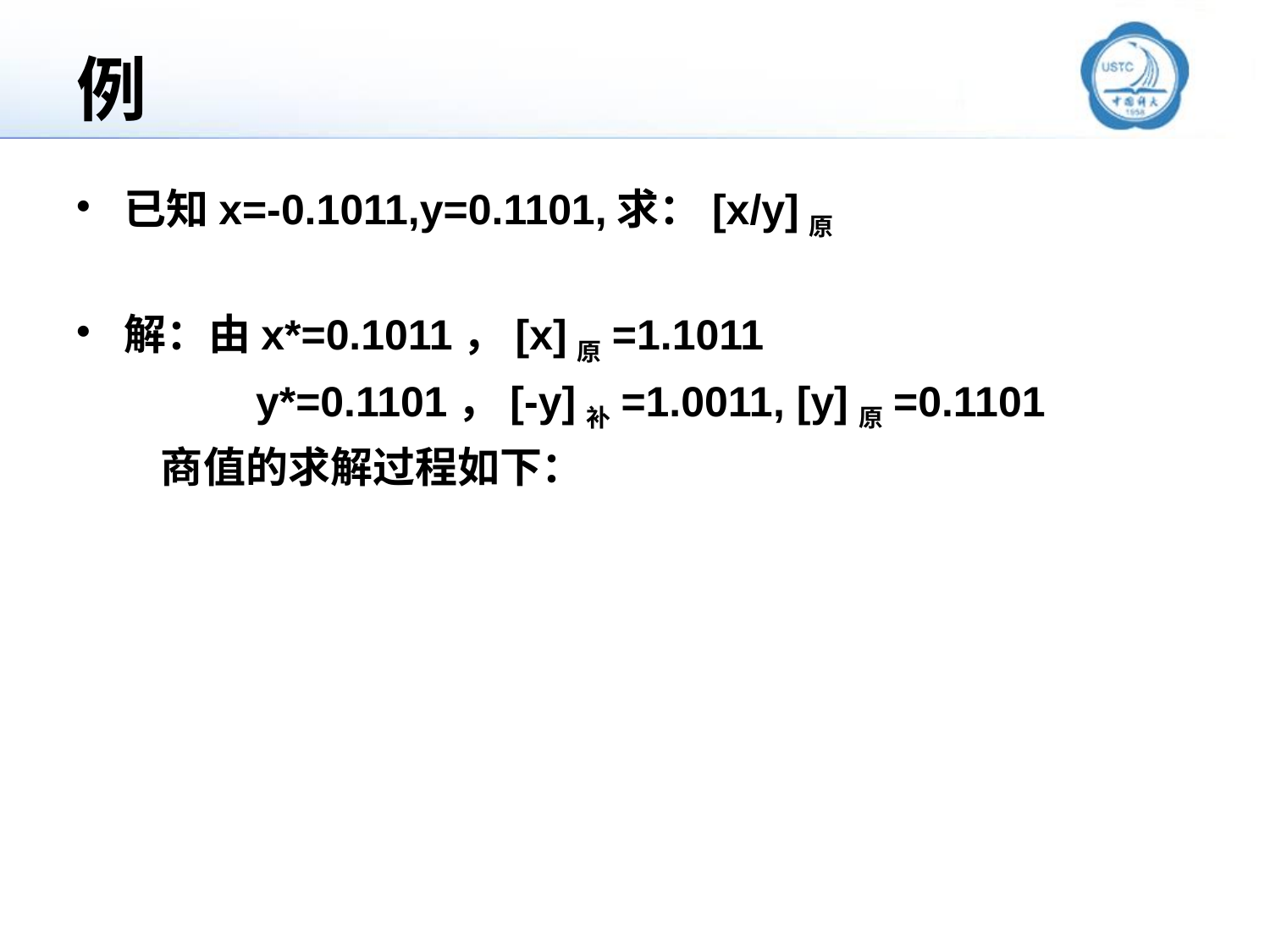

# 例
已知x=-0.1011,y=0.1101,求：[x/y]原

解：由x*=0.1011，[x]原=1.1011
　　　　y*=0.1101，[-y]补=1.0011, [y]原=0.1101
　　商值的求解过程如下：